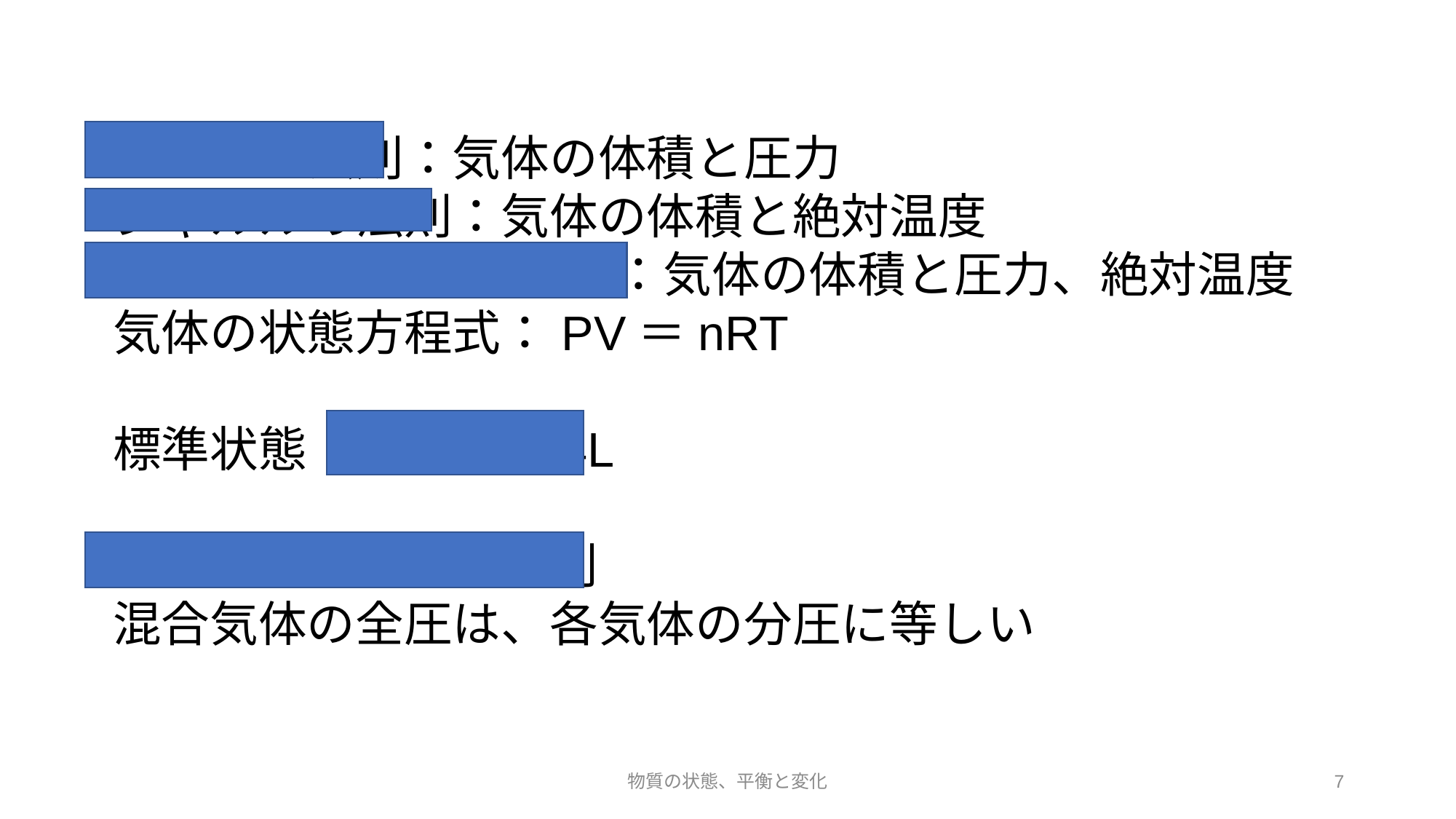

ボイルの法則：気体の体積と圧力
シャルルの法則：気体の体積と絶対温度
ボイル・シャルルの法則：気体の体積と圧力、絶対温度
気体の状態方程式：PV＝nRT

標準状態：273K,22.4L

ドルトンの分圧の法則
混合気体の全圧は、各気体の分圧に等しい

物質の状態、平衡と変化
7